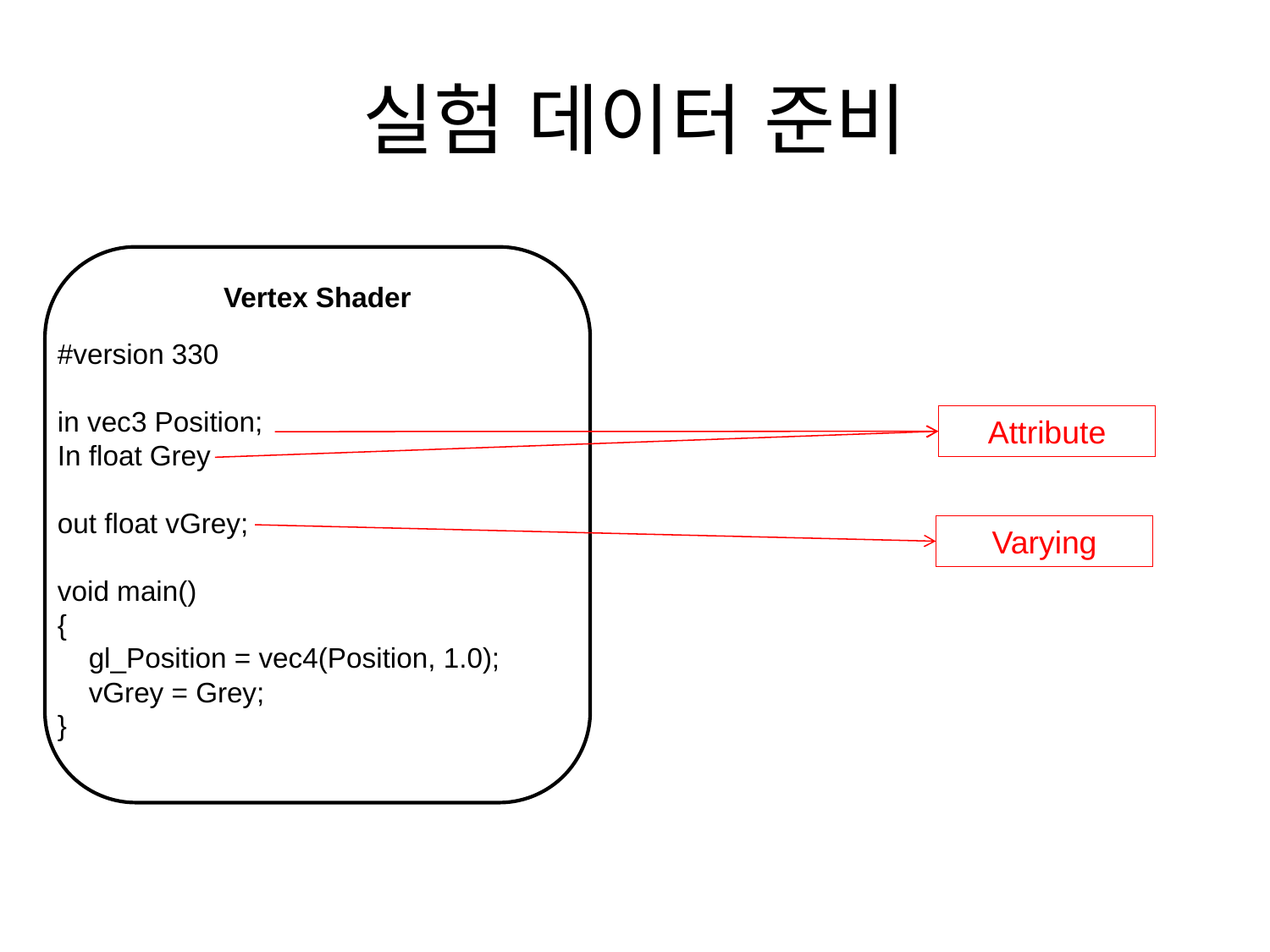

# 실험 데이터 준비
Vertex Shader
#version 330

in vec3 Position;
In float Grey

out float vGrey;

void main()
{
    gl_Position = vec4(Position, 1.0);
    vGrey = Grey;
}
Attribute
Varying